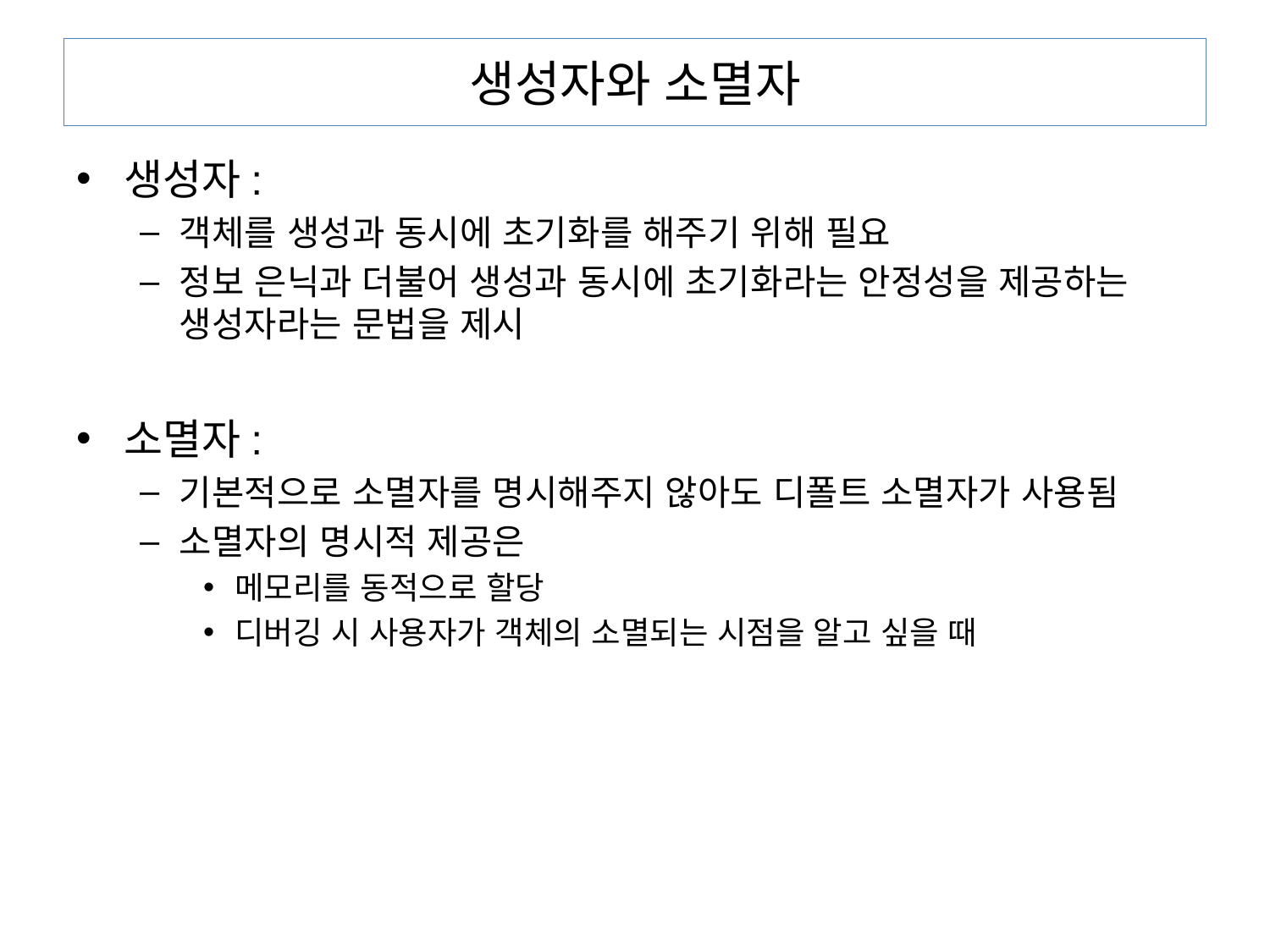

# 생성자와 소멸자
생성자:
객체를 생성과 동시에 초기화를 해주기 위해 필요
정보 은닉과 더불어 생성과 동시에 초기화라는 안정성을 제공하는 생성자라는 문법을 제시

소멸자:
기본적으로 소멸자를 명시해주지 않아도 디폴트 소멸자가 사용됨
소멸자의 명시적 제공은
메모리를 동적으로 할당
디버깅 시 사용자가 객체의 소멸되는 시점을 알고 싶을 때